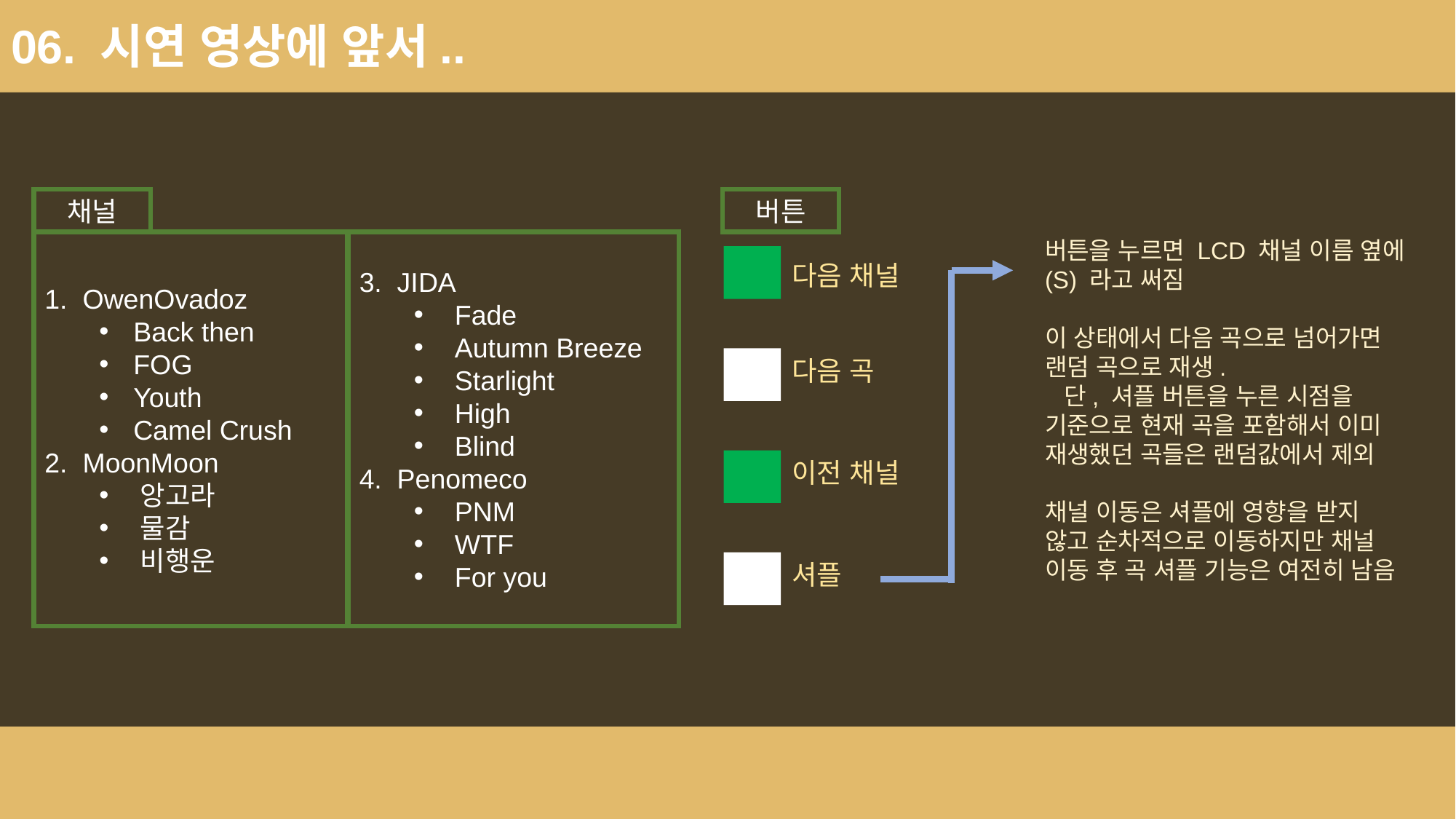

06. 시연 영상에 앞서..
채널
1.  OwenOvadoz
Back then
FOG
Youth
Camel Crush
2.  MoonMoon
앙고라
물감
비행운
3.  JIDA
Fade
Autumn Breeze
Starlight
High
Blind
4.  Penomeco
PNM
WTF
For you
버튼

다음 채널

다음 곡

이전 채널

셔플
버튼을 누르면 LCD 채널 이름 옆에 (S) 라고 써짐

이 상태에서 다음 곡으로 넘어가면 랜덤 곡으로 재생.
  단, 셔플 버튼을 누른 시점을 기준으로 현재 곡을 포함해서 이미 재생했던 곡들은 랜덤값에서 제외

채널 이동은 셔플에 영향을 받지 않고 순차적으로 이동하지만 채널 이동 후 곡 셔플 기능은 여전히 남음